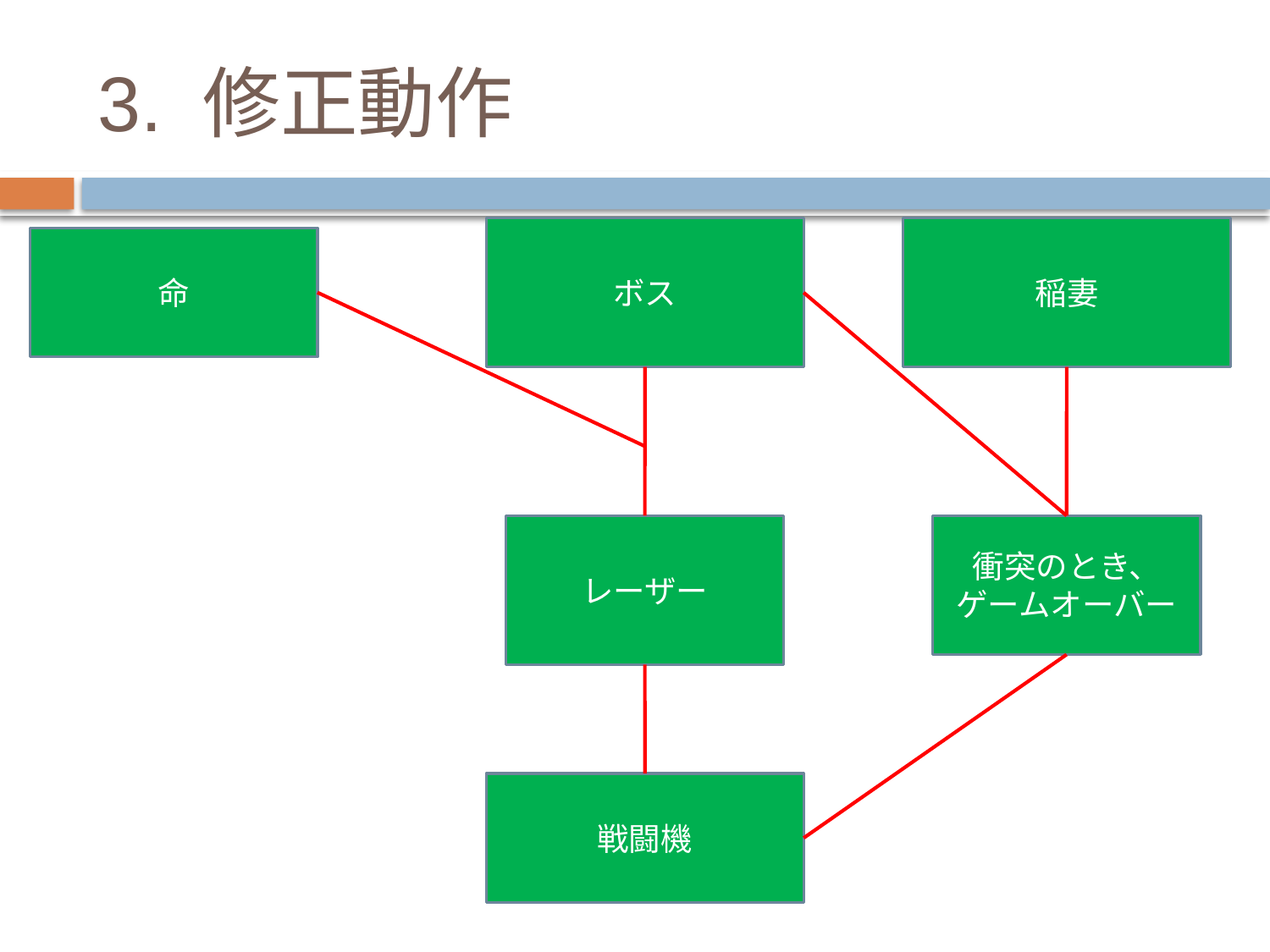

# 3. 修正動作
ボス
稲妻
命
レーザー
衝突のとき、
ゲームオーバー
戦闘機